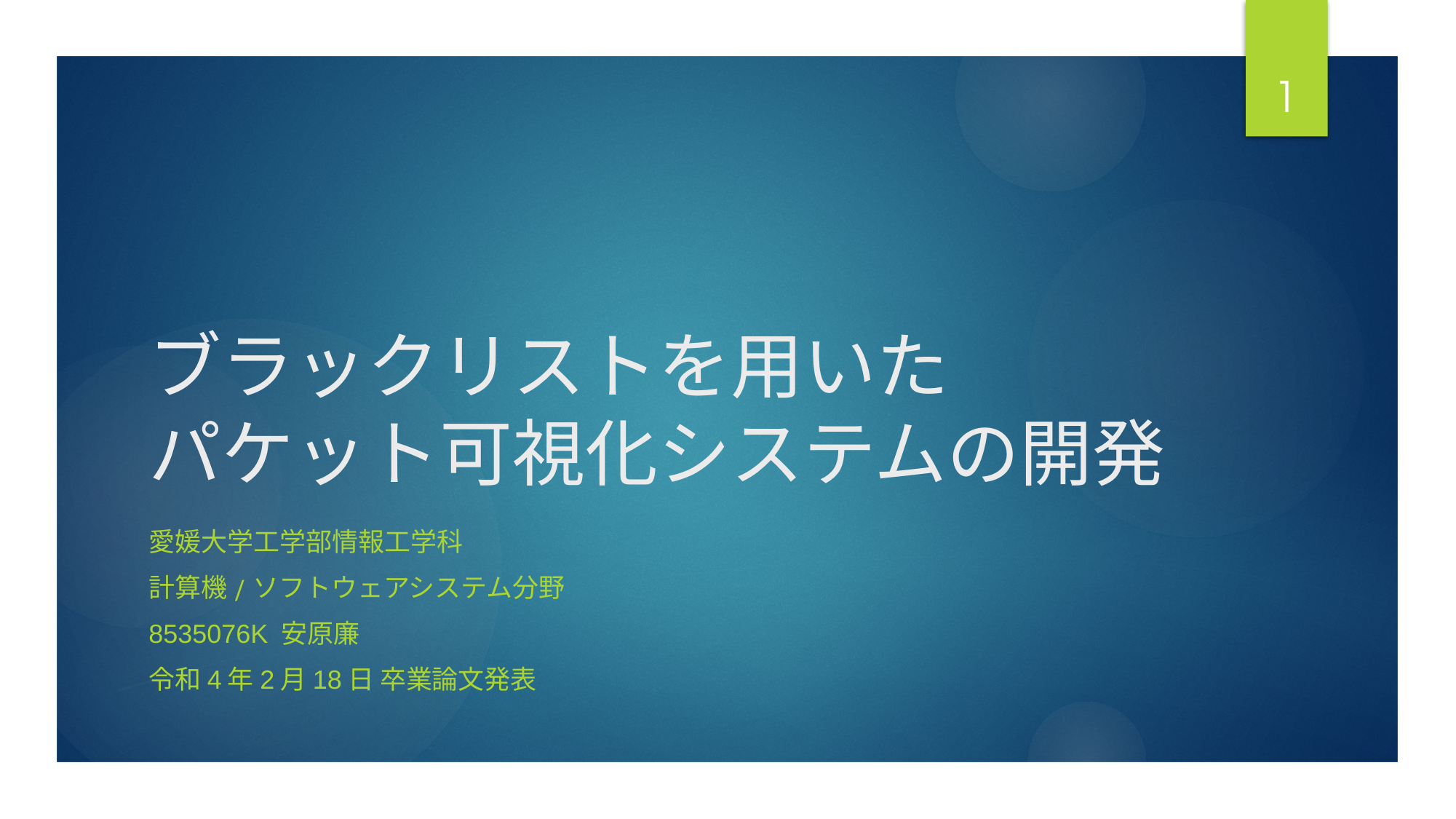

1
# ブラックリストを用いた パケット可視化システムの開発
愛媛大学工学部情報工学科
計算機/ソフトウェアシステム分野
8535076k 安原廉
令和4年2月18日 卒業論文発表